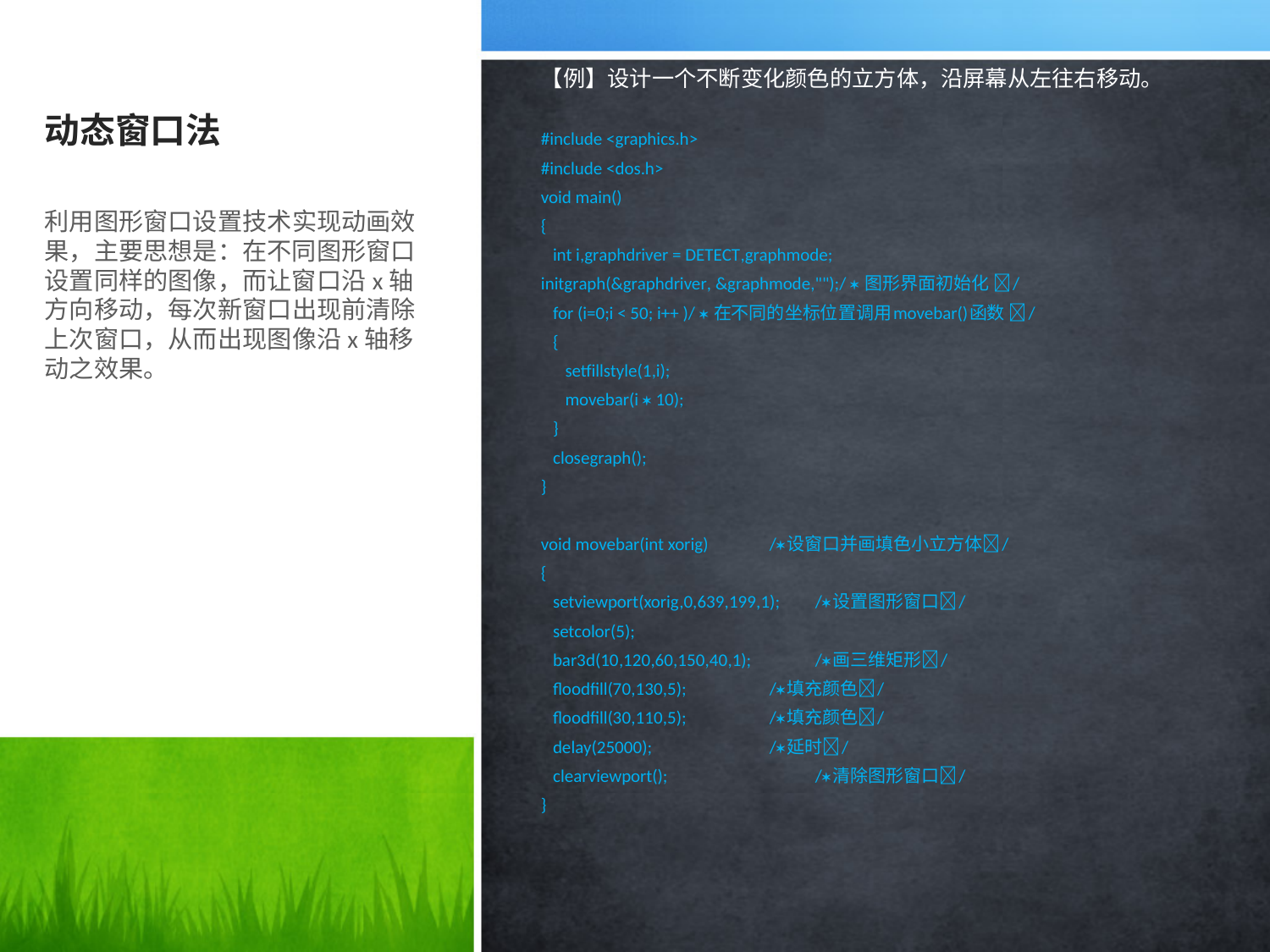

【例】设计一个不断变化颜色的立方体，沿屏幕从左往右移动。

#include <graphics.h>
#include <dos.h>
void main()
{
   int i,graphdriver = DETECT,graphmode;
initgraph(&graphdriver, &graphmode,"");/ ∗ 图形界面初始化 ∗/
   for (i=0;i < 50; i++ )/ ∗ 在不同的坐标位置调用movebar()函数 ∗/
   {
      setfillstyle(1,i);
      movebar(i ∗ 10);
   }
   closegraph();
}

void movebar(int xorig)              	/∗设窗口并画填色小立方体∗/
{
   setviewport(xorig,0,639,199,1); 	/∗设置图形窗口∗/
   setcolor(5);
   bar3d(10,120,60,150,40,1);      	/∗画三维矩形∗/
   floodfill(70,130,5);              	/∗填充颜色∗/
   floodfill(30,110,5);              	/∗填充颜色∗/
   delay(25000);                     	/∗延时∗/
   clearviewport();              		/∗清除图形窗口∗/
}

# 动态窗口法
利用图形窗口设置技术实现动画效果，主要思想是：在不同图形窗口设置同样的图像，而让窗口沿x轴方向移动，每次新窗口出现前清除上次窗口，从而出现图像沿x轴移动之效果。